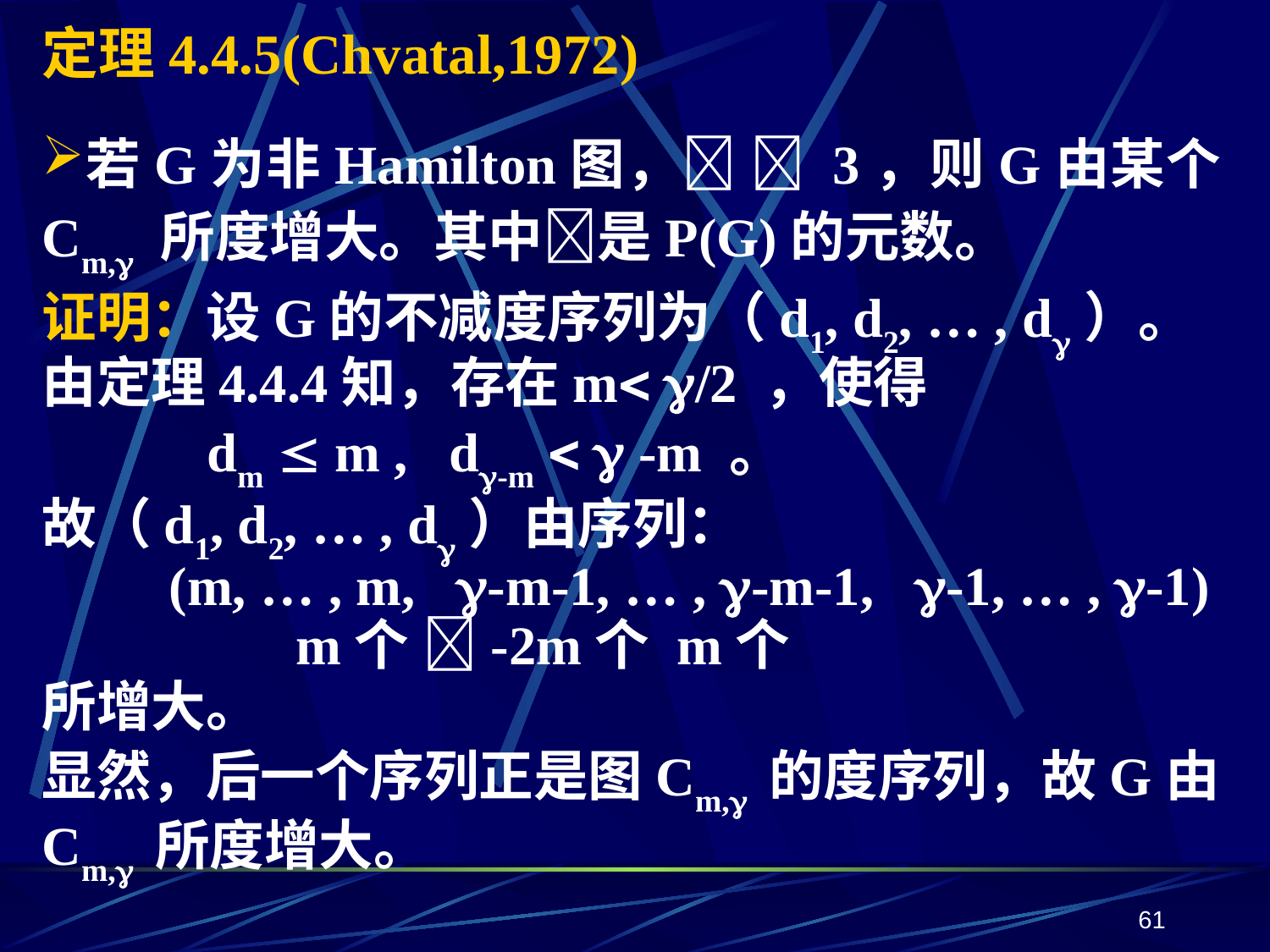

# 定理4.4.5(Chvatal,1972)
若G为非Hamilton图，γ ≥ 3，则G由某个Cm,γ 所度增大。其中γ是P(G)的元数。
证明：设G的不减度序列为（d1, d2, … , dγ）。
由定理4.4.4知，存在m< γ/2 ，使得
            dm ≤ m ,   dγ-m < γ -m 。
故（d1, d2, … , dγ）由序列：
	(m, … , m,   γ-m-1, … , γ-m-1,   γ-1, … , γ-1)
		m个	γ-2m个	m个
所增大。
显然，后一个序列正是图Cm,γ 的度序列，故G由Cm,γ 所度增大。

61